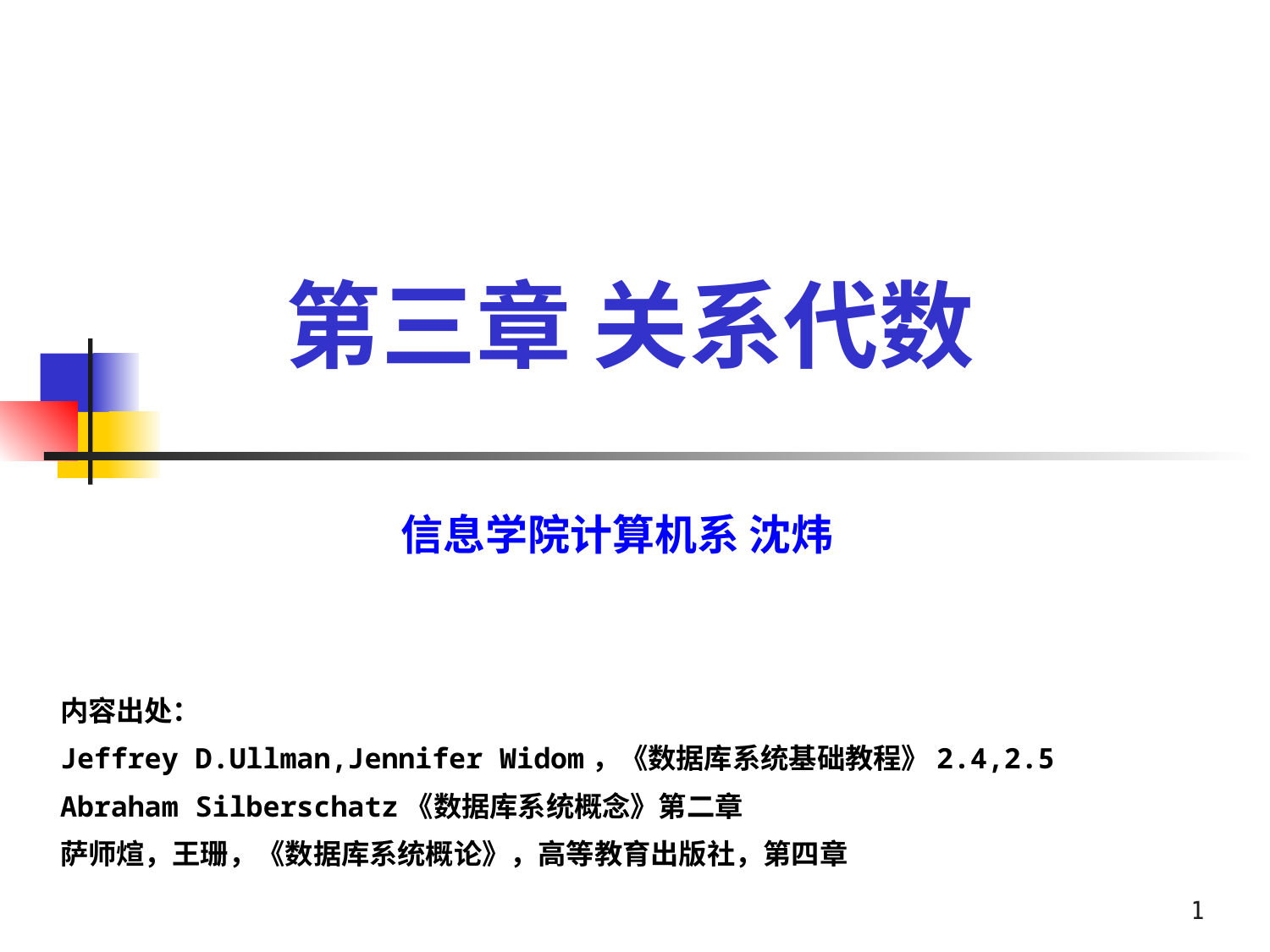

# 第三章 关系代数
信息学院计算机系 沈炜

内容出处：
Jeffrey D.Ullman,Jennifer Widom，《数据库系统基础教程》2.4,2.5
Abraham Silberschatz《数据库系统概念》第二章
萨师煊，王珊，《数据库系统概论》，高等教育出版社，第四章
1